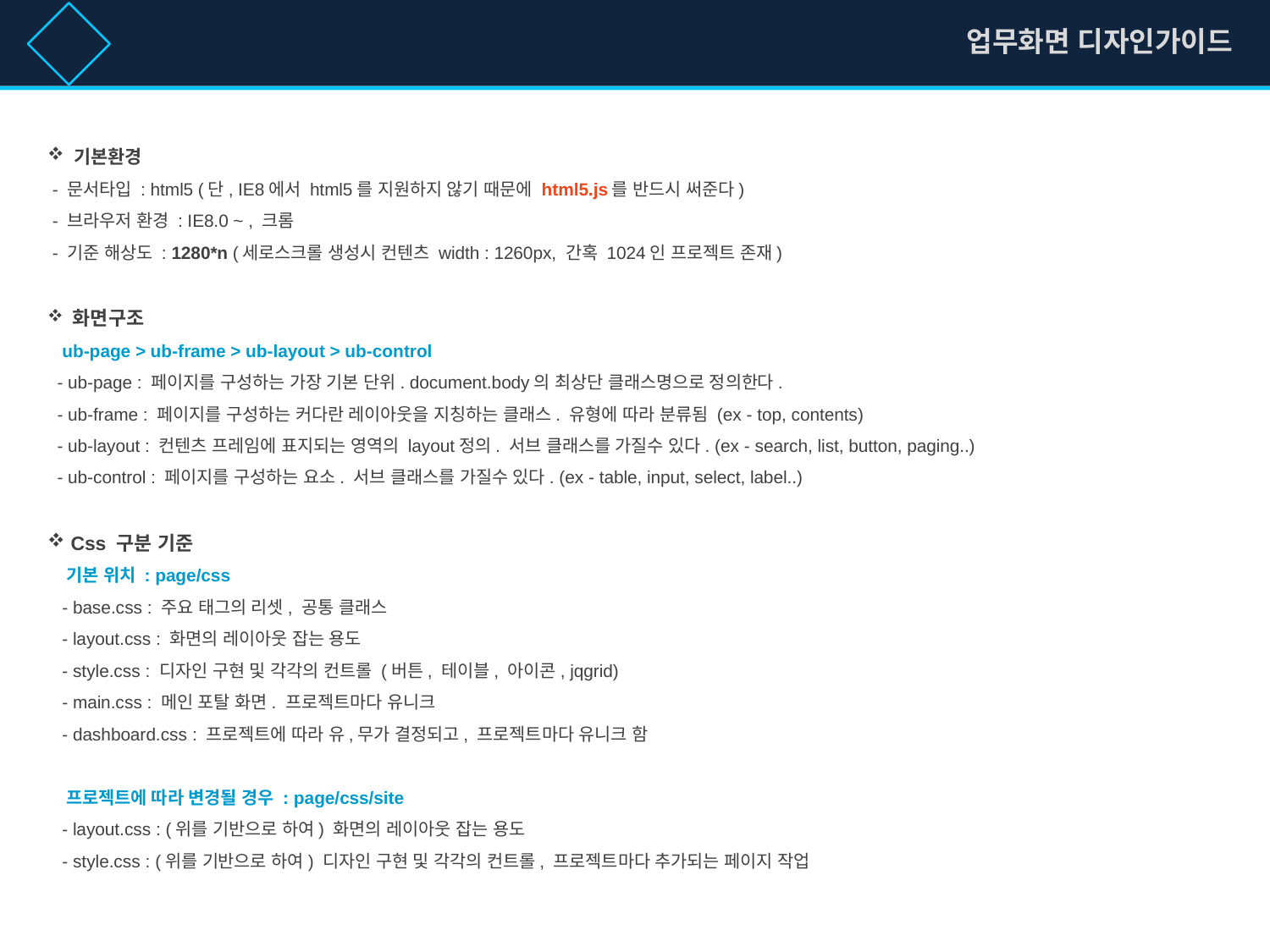

가이드 사용안내
01
 기본환경
 - 문서타입 : html5 (단, IE8에서 html5를 지원하지 않기 때문에 html5.js를 반드시 써준다)
 - 브라우저 환경 : IE8.0 ~ , 크롬
 - 기준 해상도 : 1280*n (세로스크롤 생성시 컨텐츠 width : 1260px, 간혹 1024인 프로젝트 존재)

 화면구조
   ub-page > ub-frame > ub-layout > ub-control
  - ub-page : 페이지를 구성하는 가장 기본 단위. document.body의 최상단 클래스명으로 정의한다.
  - ub-frame : 페이지를 구성하는 커다란 레이아웃을 지칭하는 클래스. 유형에 따라 분류됨 (ex - top, contents)
  - ub-layout : 컨텐츠 프레임에 표지되는 영역의 layout정의. 서브 클래스를 가질수 있다. (ex - search, list, button, paging..)
  - ub-control : 페이지를 구성하는 요소. 서브 클래스를 가질수 있다. (ex - table, input, select, label..)

 Css 구분 기준
   기본 위치 : page/css
   - base.css : 주요 태그의 리셋, 공통 클래스
   - layout.css : 화면의 레이아웃 잡는 용도
   - style.css : 디자인 구현 및 각각의 컨트롤 (버튼, 테이블, 아이콘, jqgrid)
   - main.css : 메인 포탈 화면. 프로젝트마다 유니크
   - dashboard.css : 프로젝트에 따라 유,무가 결정되고, 프로젝트마다 유니크 함

   프로젝트에 따라 변경될 경우 : page/css/site
   - layout.css : (위를 기반으로 하여) 화면의 레이아웃 잡는 용도
   - style.css : (위를 기반으로 하여) 디자인 구현 및 각각의 컨트롤, 프로젝트마다 추가되는 페이지 작업